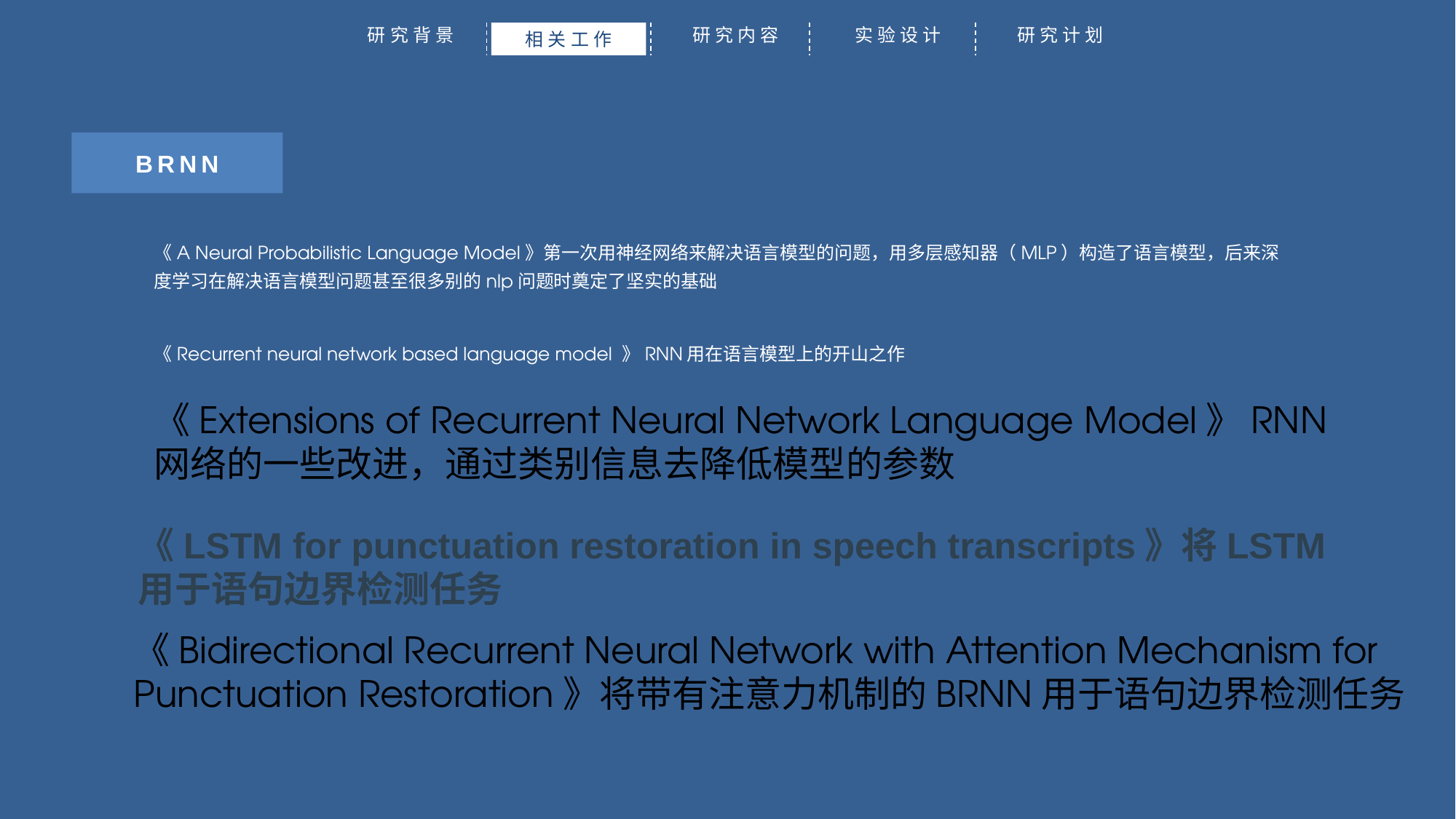

研究背景
研究内容
实验设计
研究计划
相关工作
BRNN
《A Neural Probabilistic Language Model》第一次用神经网络来解决语言模型的问题，用多层感知器（MLP）构造了语言模型，后来深度学习在解决语言模型问题甚至很多别的nlp问题时奠定了坚实的基础
《Recurrent neural network based language model 》RNN用在语言模型上的开山之作
《Extensions of Recurrent Neural Network Language Model》RNN网络的一些改进，通过类别信息去降低模型的参数
《LSTM for punctuation restoration in speech transcripts》将LSTM用于语句边界检测任务
《Bidirectional Recurrent Neural Network with Attention Mechanism for
Punctuation Restoration》将带有注意力机制的BRNN用于语句边界检测任务